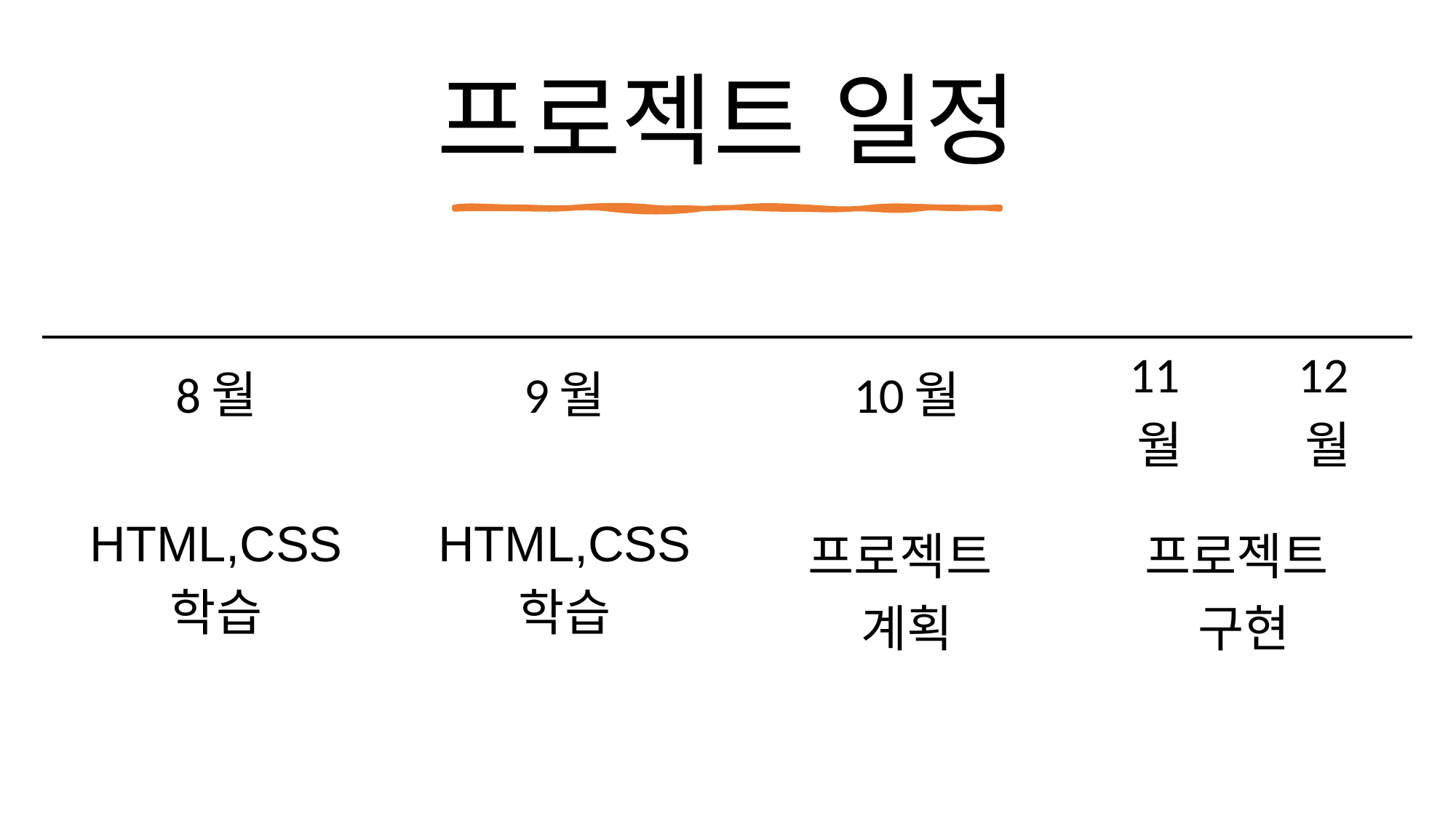

# 프로젝트 일정

| 8월 | 9월 | 10월 | 11월 | 12월 |
| --- | --- | --- | --- | --- |
| HTML,CSS 학습 | HTML,CSS 학습 | 프로젝트  계획 | 프로젝트  구현 |  |